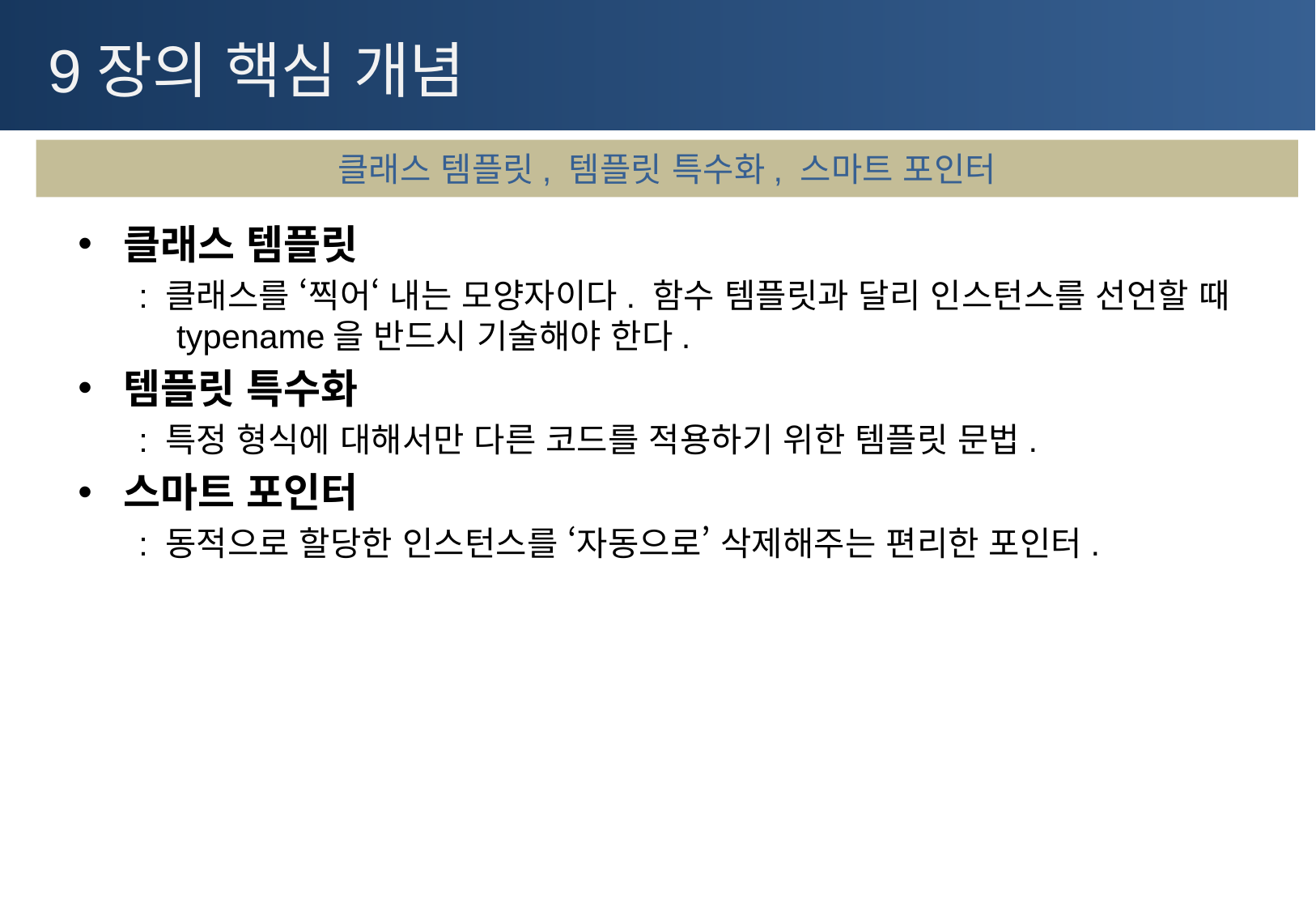

# 9장의 핵심 개념
클래스 템플릿, 템플릿 특수화, 스마트 포인터
클래스 템플릿
: 클래스를 ‘찍어‘ 내는 모양자이다. 함수 템플릿과 달리 인스턴스를 선언할 때 typename을 반드시 기술해야 한다.
템플릿 특수화
: 특정 형식에 대해서만 다른 코드를 적용하기 위한 템플릿 문법.
스마트 포인터
: 동적으로 할당한 인스턴스를 ‘자동으로’ 삭제해주는 편리한 포인터.